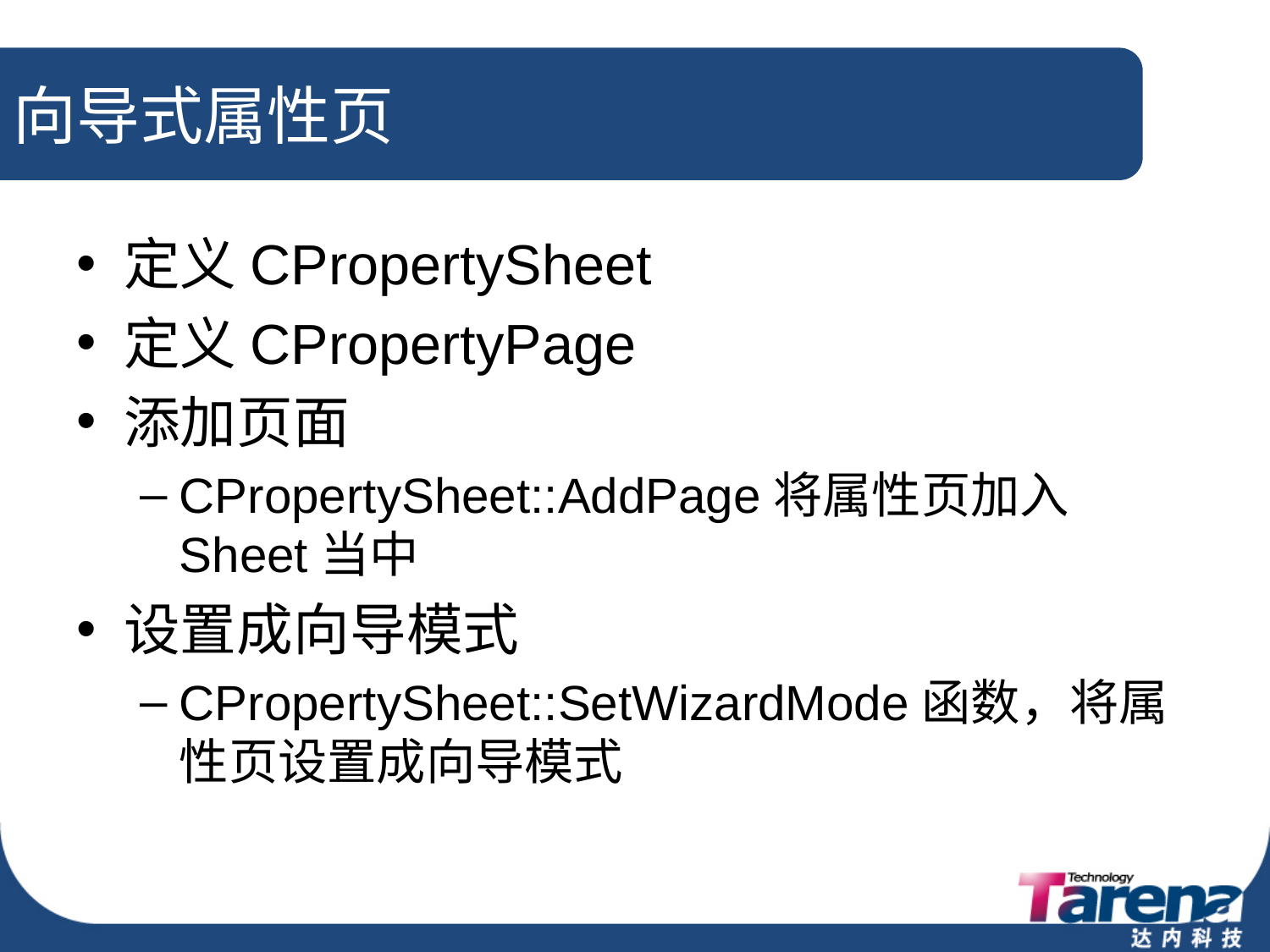

# 向导式属性页
定义CPropertySheet
定义CPropertyPage
添加页面
CPropertySheet::AddPage将属性页加入Sheet当中
设置成向导模式
CPropertySheet::SetWizardMode函数，将属性页设置成向导模式